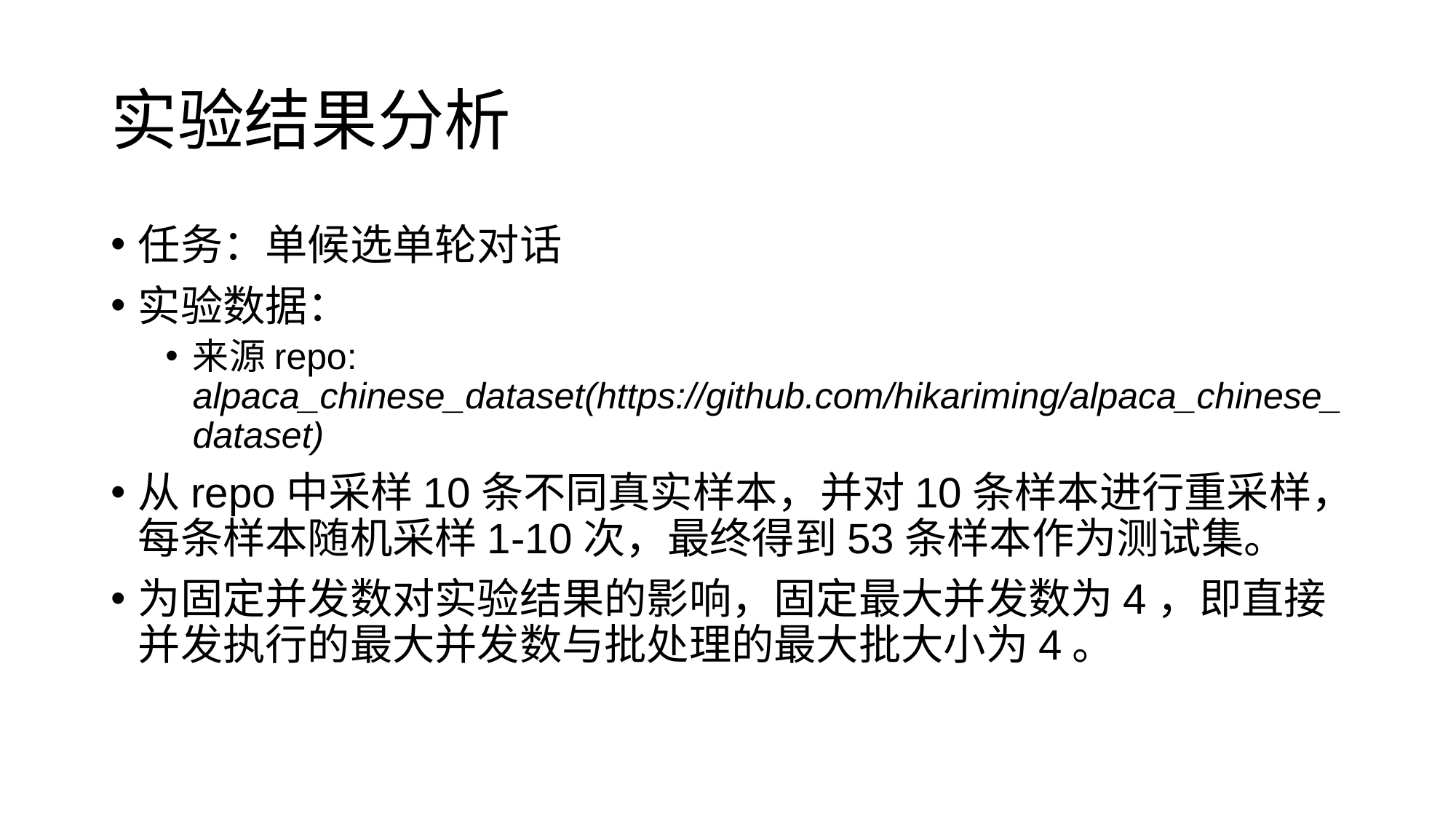

# 实验结果分析
任务：单候选单轮对话
实验数据：
来源repo: alpaca_chinese_dataset(https://github.com/hikariming/alpaca_chinese_dataset)
从repo中采样10条不同真实样本，并对10条样本进行重采样，每条样本随机采样1-10次，最终得到53条样本作为测试集。
为固定并发数对实验结果的影响，固定最大并发数为4，即直接并发执行的最大并发数与批处理的最大批大小为4。